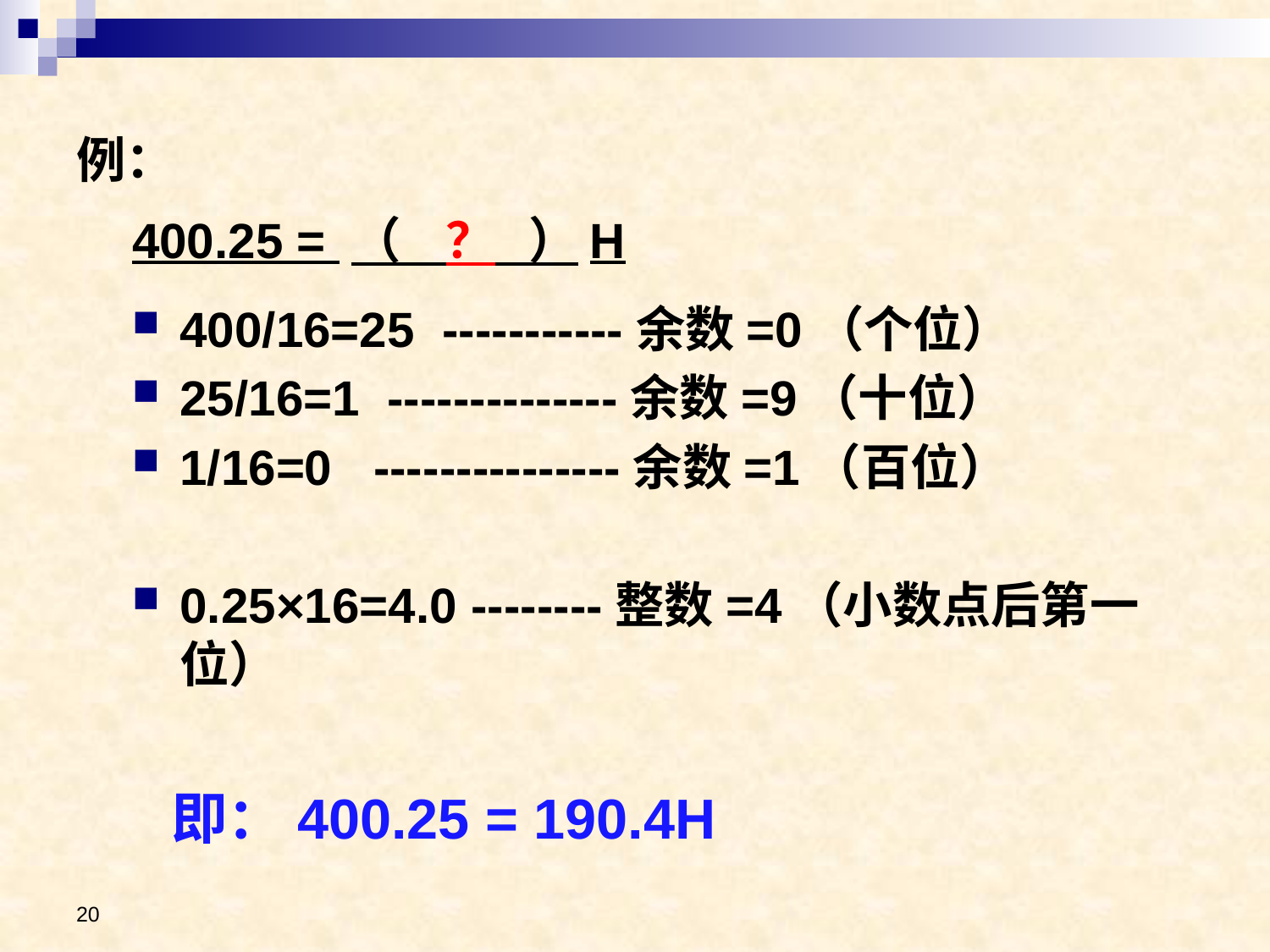

# 例：
400.25 = （    ？   ）H
400/16=25  -----------余数=0（个位）
25/16=1  --------------余数=9（十位）
1/16=0   ---------------余数=1（百位）

0.25×16=4.0 --------整数=4（小数点后第一位）

  即：400.25 = 190.4H
20